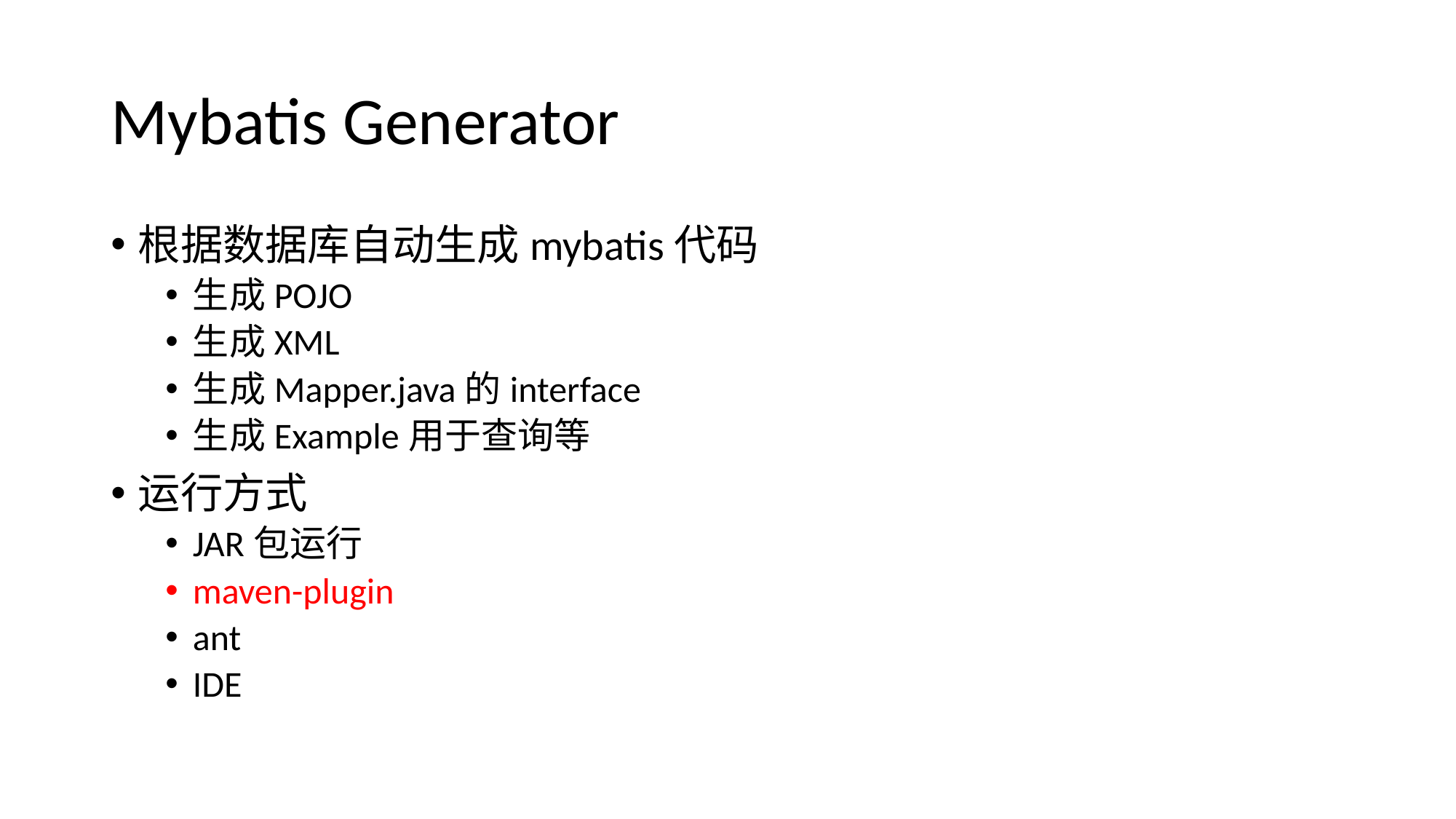

# Mybatis Generator
根据数据库自动生成mybatis代码
生成POJO
生成XML
生成Mapper.java的interface
生成Example用于查询等
运行方式
JAR包运行
maven-plugin
ant
IDE